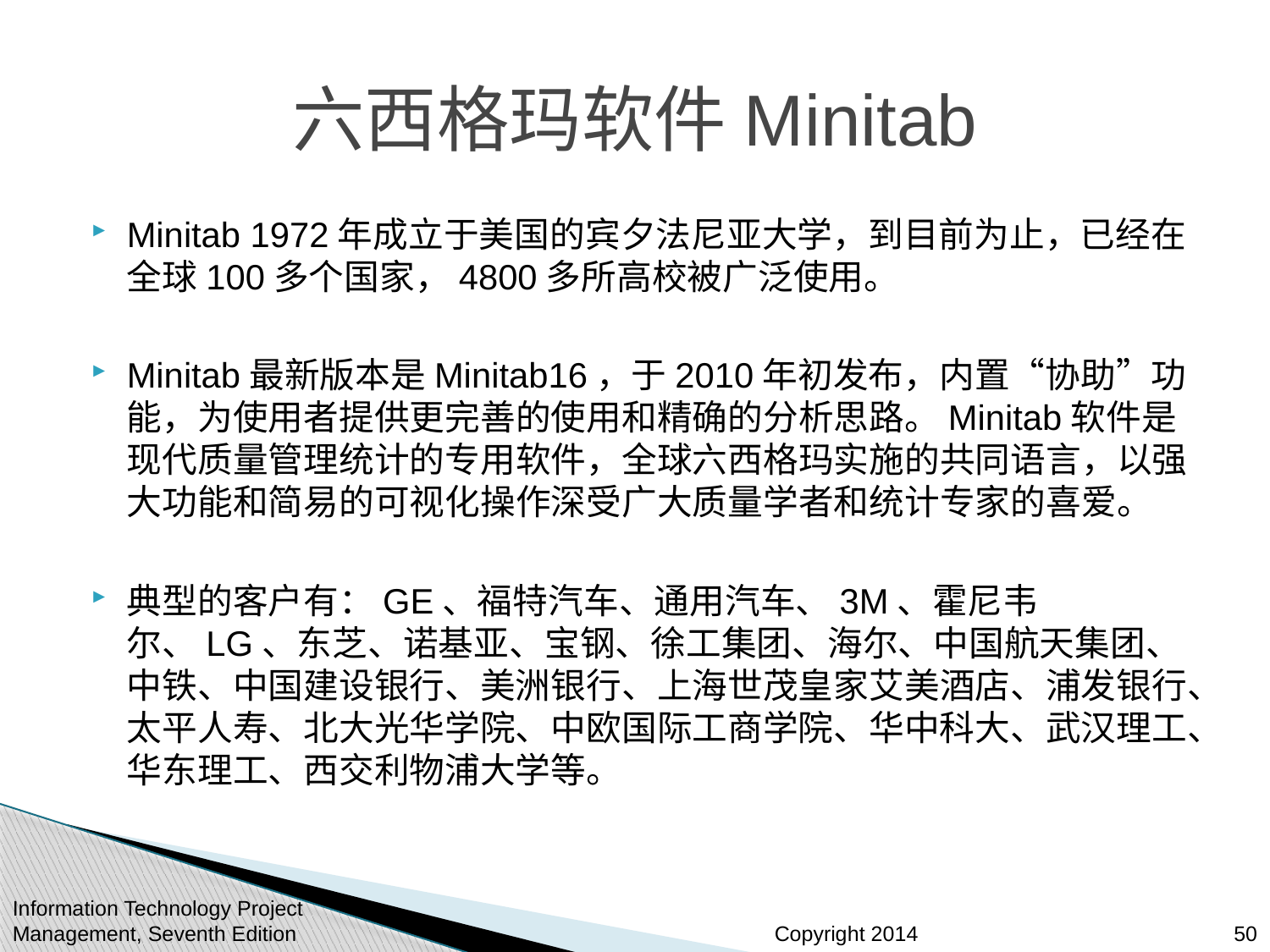

# 六西格玛软件Minitab
Minitab 1972年成立于美国的宾夕法尼亚大学，到目前为止，已经在全球100多个国家，4800多所高校被广泛使用。

Minitab最新版本是Minitab16，于2010年初发布，内置“协助”功能，为使用者提供更完善的使用和精确的分析思路。Minitab软件是现代质量管理统计的专用软件，全球六西格玛实施的共同语言，以强大功能和简易的可视化操作深受广大质量学者和统计专家的喜爱。

典型的客户有：GE、福特汽车、通用汽车、3M、霍尼韦尔、LG、东芝、诺基亚、宝钢、徐工集团、海尔、中国航天集团、中铁、中国建设银行、美洲银行、上海世茂皇家艾美酒店、浦发银行、太平人寿、北大光华学院、中欧国际工商学院、华中科大、武汉理工、华东理工、西交利物浦大学等。

Information Technology Project Management, Seventh Edition
50